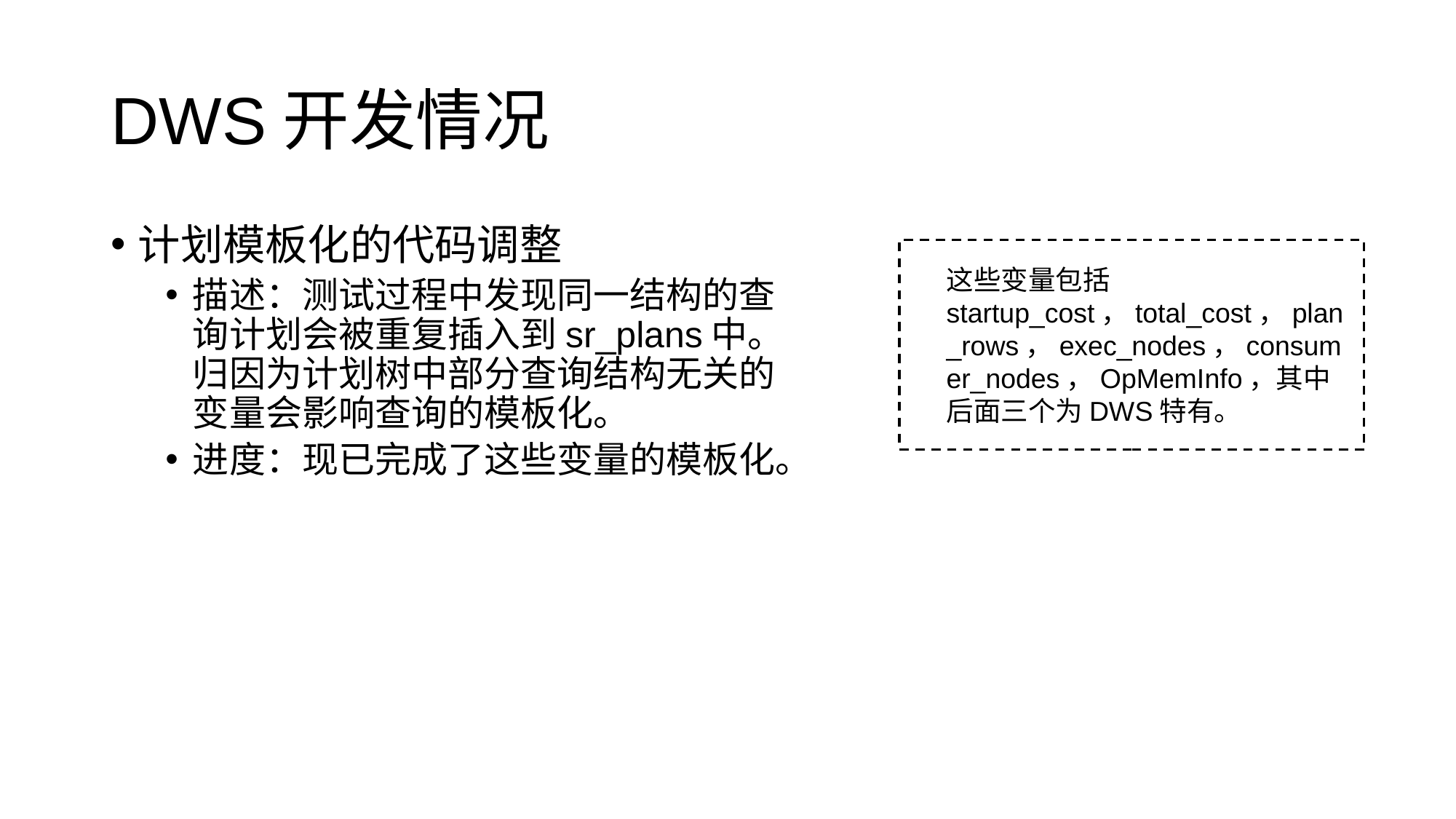

# DWS开发情况
计划模板化的代码调整
描述：测试过程中发现同一结构的查询计划会被重复插入到sr_plans中。归因为计划树中部分查询结构无关的变量会影响查询的模板化。
进度：现已完成了这些变量的模板化。

这些变量包括startup_cost，total_cost，plan_rows，exec_nodes，consumer_nodes，OpMemInfo，其中后面三个为DWS特有。